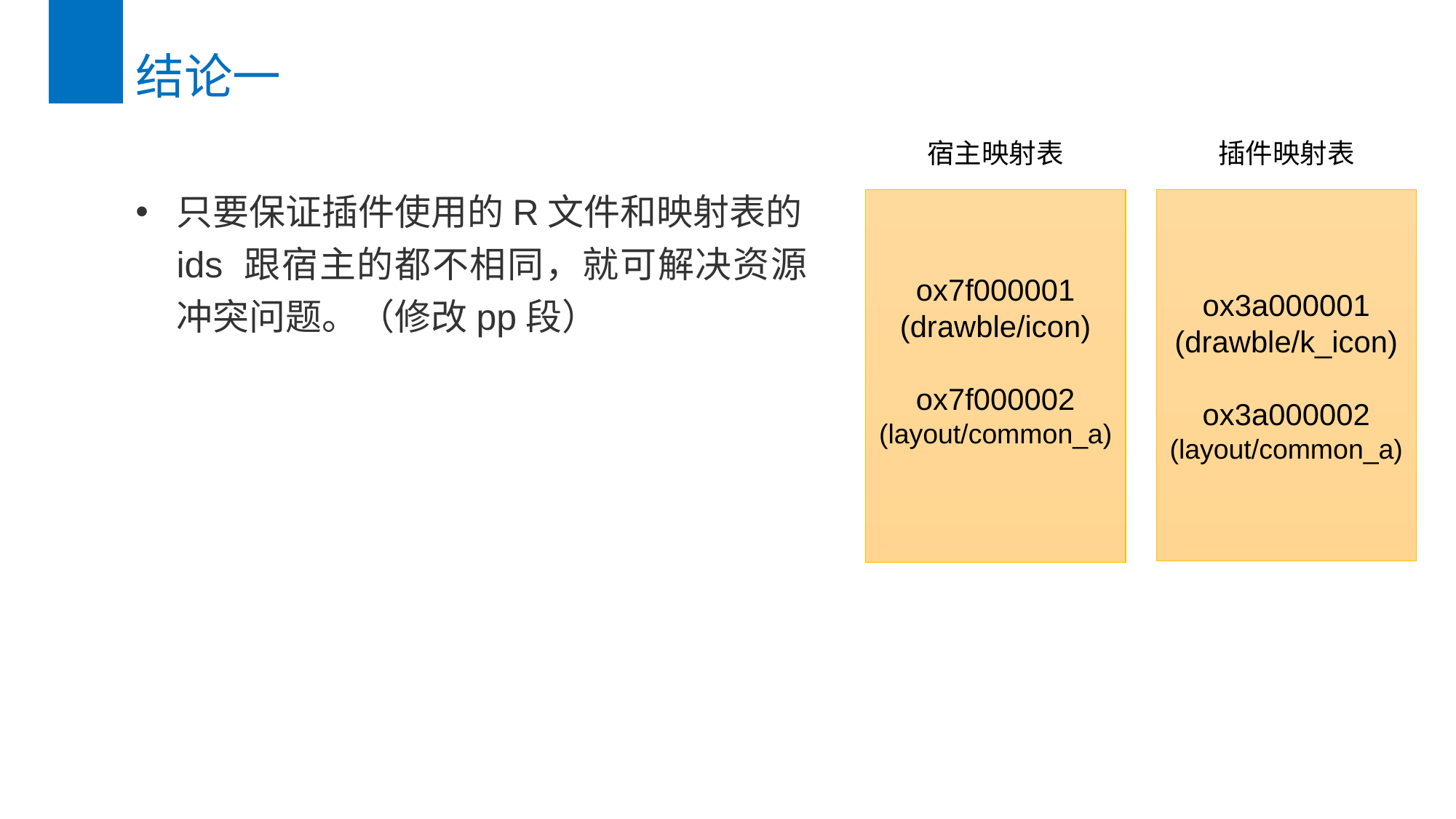

# 结论一
宿主映射表
插件映射表
只要保证插件使用的R文件和映射表的ids 跟宿主的都不相同，就可解决资源冲突问题。（修改pp段）

ox7f000001
(drawble/icon)

ox7f000002
(layout/common_a)

ox3a000001
(drawble/k_icon)

ox3a000002
(layout/common_a)